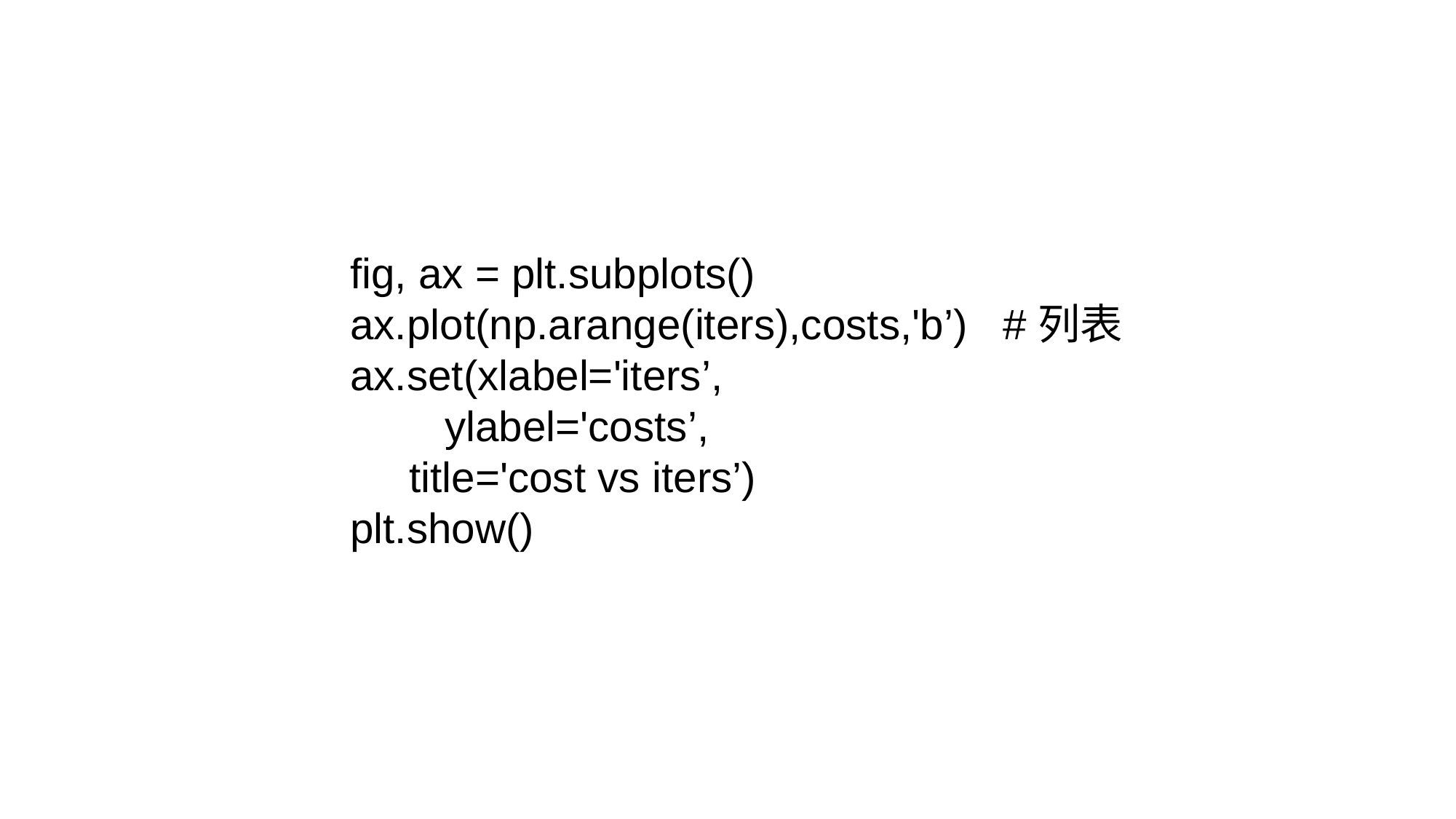

fig, ax = plt.subplots()
ax.plot(np.arange(iters),costs,'b’)   #列表
ax.set(xlabel='iters’,
        ylabel='costs’,
     title='cost vs iters’)
plt.show()